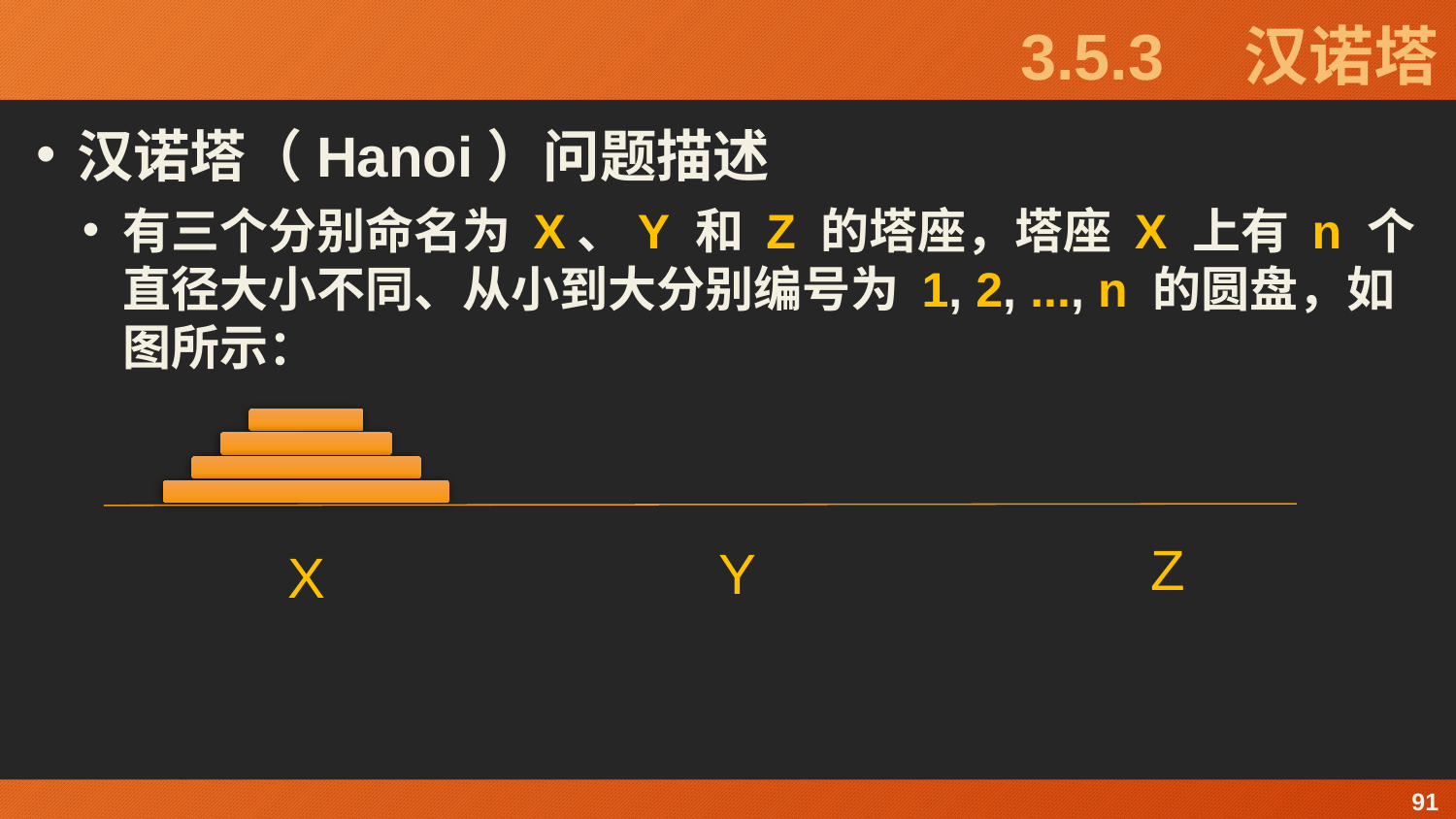

# 3.5.3　汉诺塔
汉诺塔（Hanoi）问题描述
有三个分别命名为 X、Y 和 Z 的塔座，塔座 X 上有 n 个直径大小不同、从小到大分别编号为 1, 2, ..., n 的圆盘，如图所示：

Z
Y
X
91